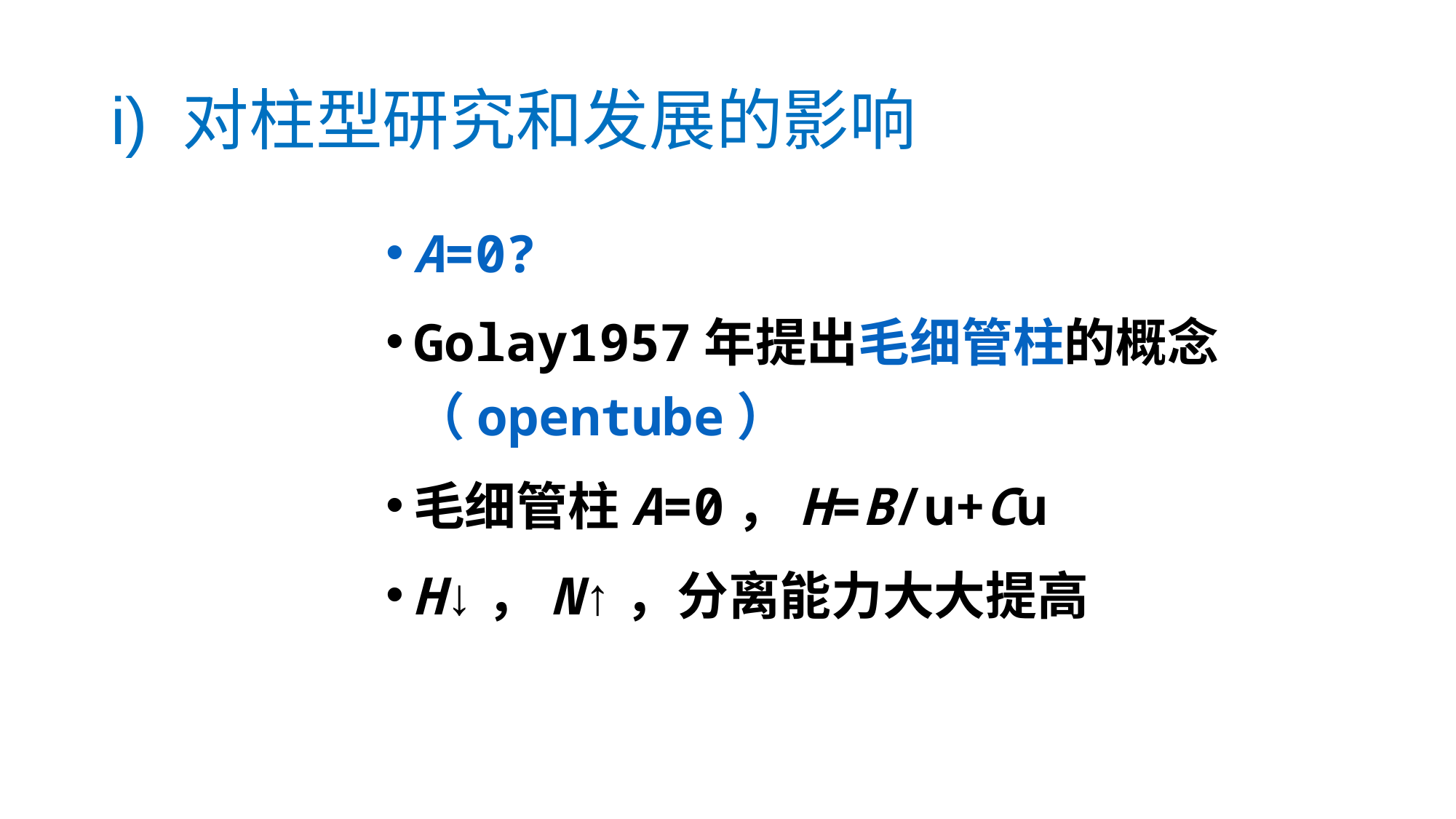

i) 对柱型研究和发展的影响
A=0?
Golay1957年提出毛细管柱的概念（opentube）
毛细管柱A=0，H=B/u+Cu
H↓，N↑，分离能力大大提高